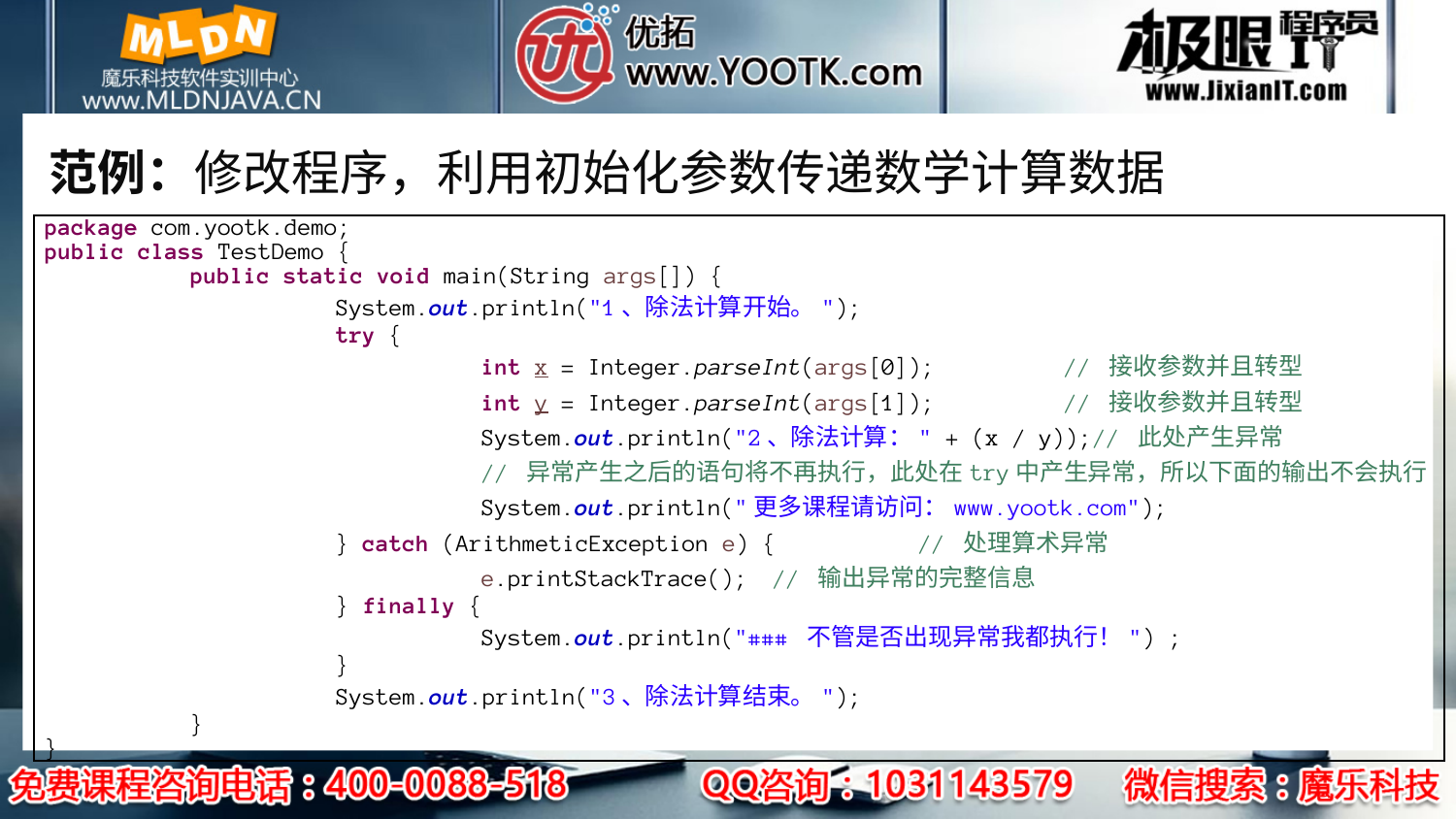

# 范例：修改程序，利用初始化参数传递数学计算数据
| package com.yootk.demo; public class TestDemo { public static void main(String args[]) { System.out.println("1、除法计算开始。"); try { int x = Integer.parseInt(args[0]); // 接收参数并且转型 int y = Integer.parseInt(args[1]); // 接收参数并且转型 System.out.println("2、除法计算：" + (x / y));// 此处产生异常 // 异常产生之后的语句将不再执行，此处在try中产生异常，所以下面的输出不会执行 System.out.println("更多课程请访问：www.yootk.com"); } catch (ArithmeticException e) { // 处理算术异常 e.printStackTrace(); // 输出异常的完整信息 } finally { System.out.println("### 不管是否出现异常我都执行！") ; } System.out.println("3、除法计算结束。"); } } |
| --- |